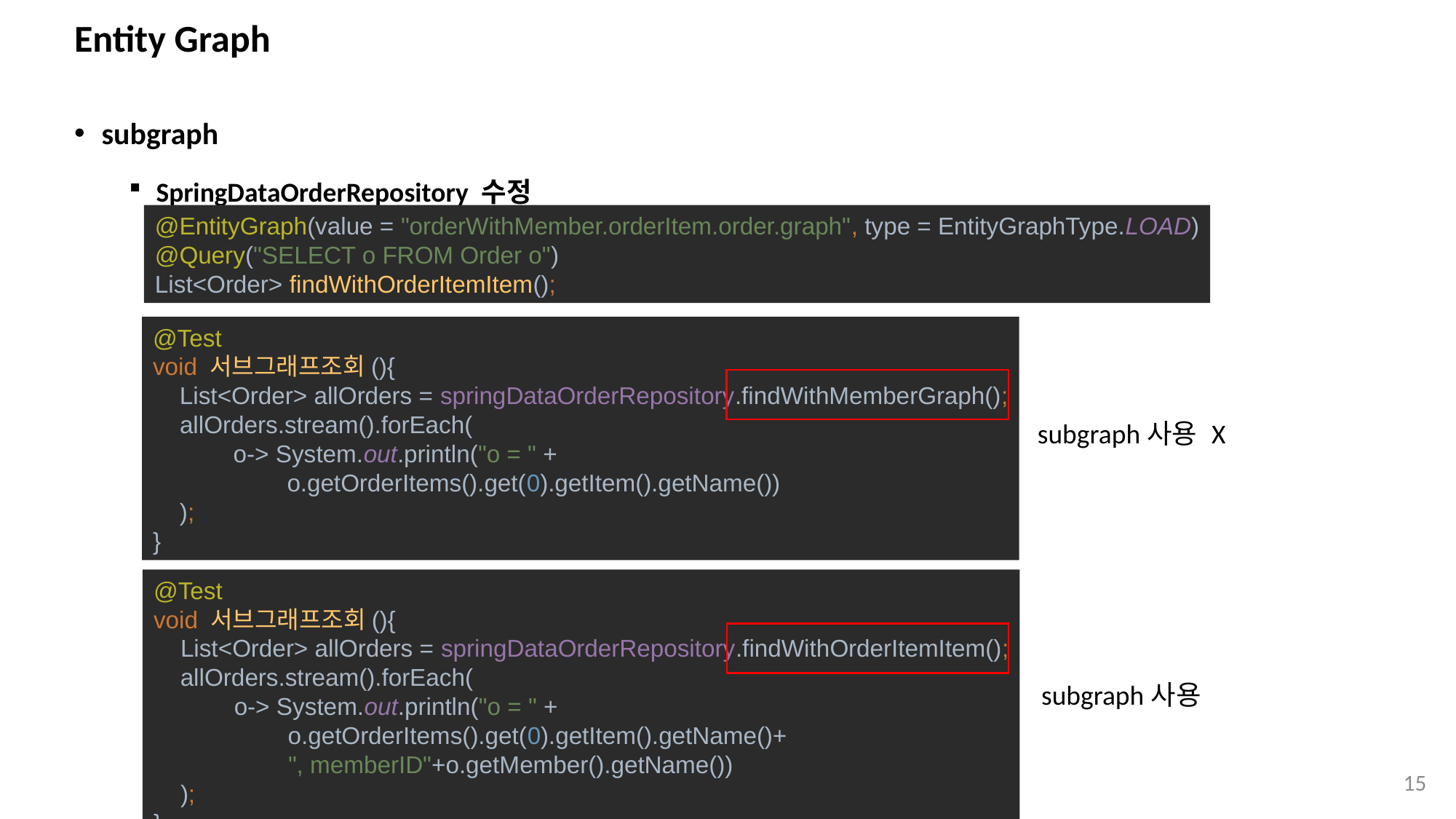

# Entity Graph
subgraph
SpringDataOrderRepository 수정

@EntityGraph(value = "orderWithMember.orderItem.order.graph", type = EntityGraphType.LOAD)
@Query("SELECT o FROM Order o")
List<Order> findWithOrderItemItem();
@Test
void 서브그래프조회(){
    List<Order> allOrders = springDataOrderRepository.findWithMemberGraph();
    allOrders.stream().forEach(
            o-> System.out.println("o = " +
                    o.getOrderItems().get(0).getItem().getName())
    );
}

subgraph사용 X
@Test
void 서브그래프조회(){
    List<Order> allOrders = springDataOrderRepository.findWithOrderItemItem();
    allOrders.stream().forEach(
            o-> System.out.println("o = " +
                    o.getOrderItems().get(0).getItem().getName()+
                    ", memberID"+o.getMember().getName())
    );
}

subgraph사용
15